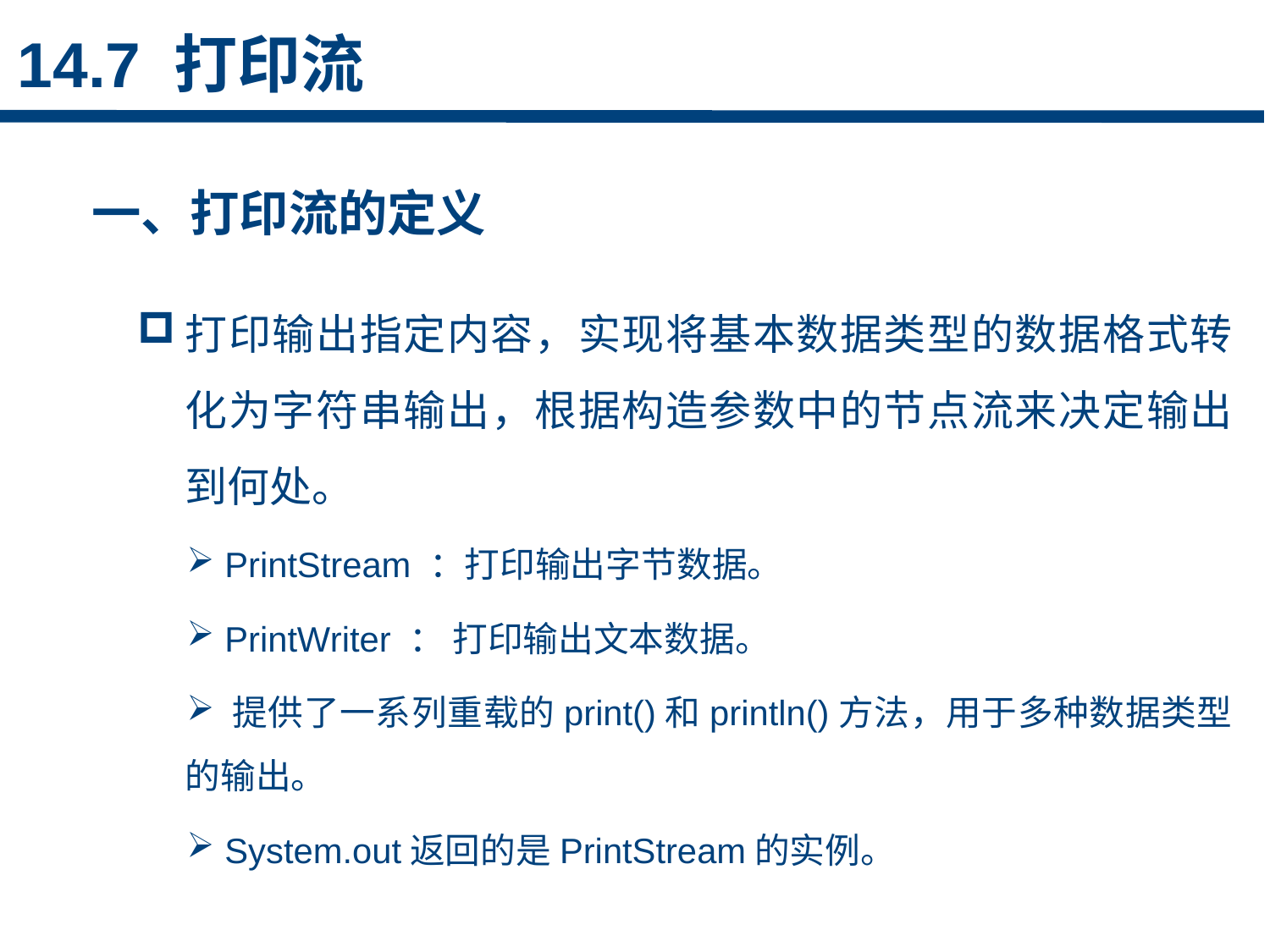

14.7 打印流
一、打印流的定义
点击添加文本
打印输出指定内容，实现将基本数据类型的数据格式转化为字符串输出，根据构造参数中的节点流来决定输出到何处。
 PrintStream ：打印输出字节数据。
 PrintWriter ： 打印输出文本数据。
 提供了一系列重载的print()和println()方法，用于多种数据类型的输出。
 System.out返回的是PrintStream的实例。

点击添加文本
点击添加文本
点击添加文本